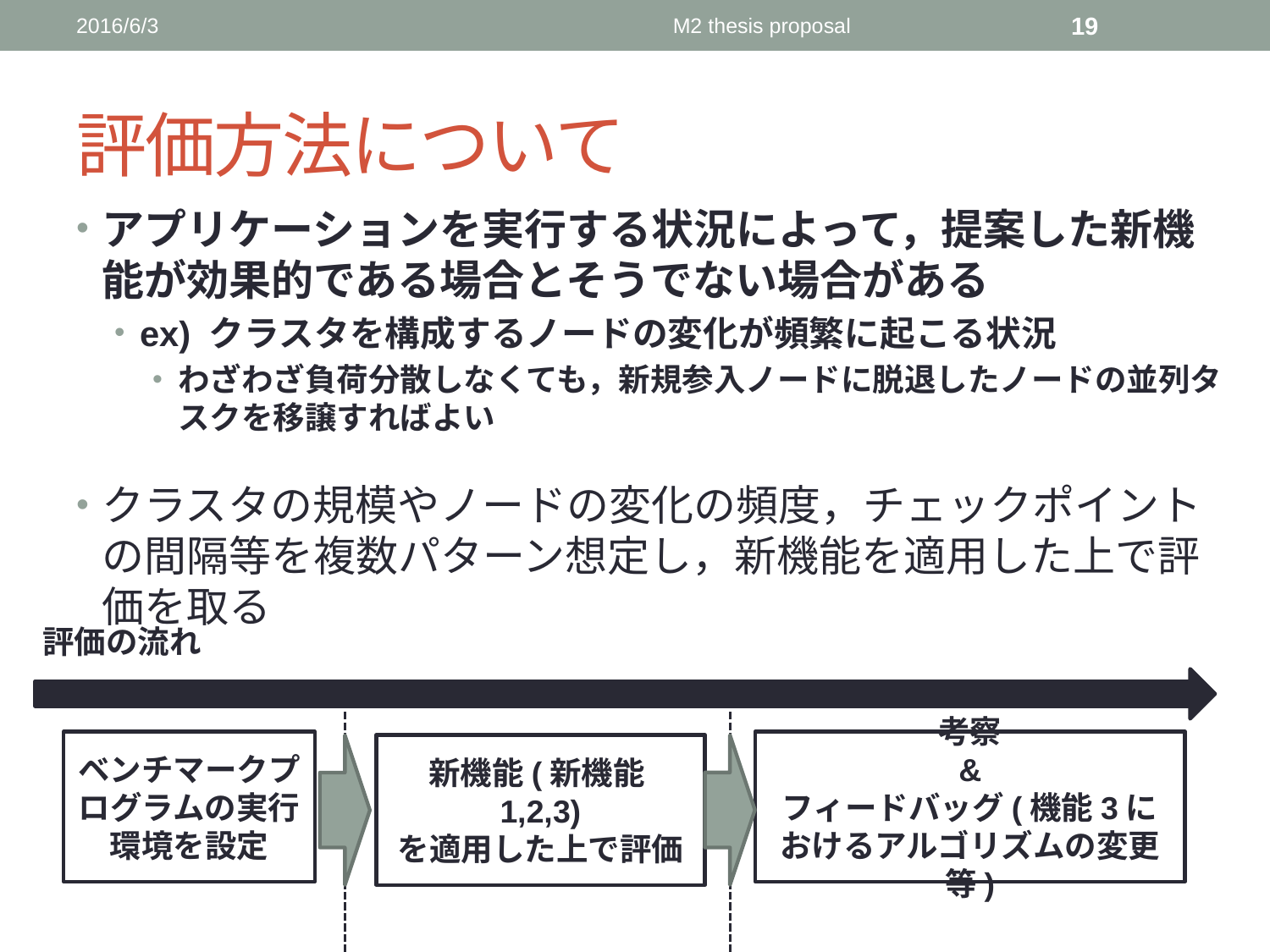

2016/6/3
M2 thesis proposal
19
# 評価方法について
アプリケーションを実行する状況によって，提案した新機能が効果的である場合とそうでない場合がある
ex) クラスタを構成するノードの変化が頻繁に起こる状況
わざわざ負荷分散しなくても，新規参入ノードに脱退したノードの並列タスクを移譲すればよい

クラスタの規模やノードの変化の頻度，チェックポイントの間隔等を複数パターン想定し，新機能を適用した上で評価を取る
評価の流れ

ベンチマークプログラムの実行環境を設定
考察
 &
フィードバッグ(機能3におけるアルゴリズムの変更等)
新機能(新機能1,2,3)
を適用した上で評価